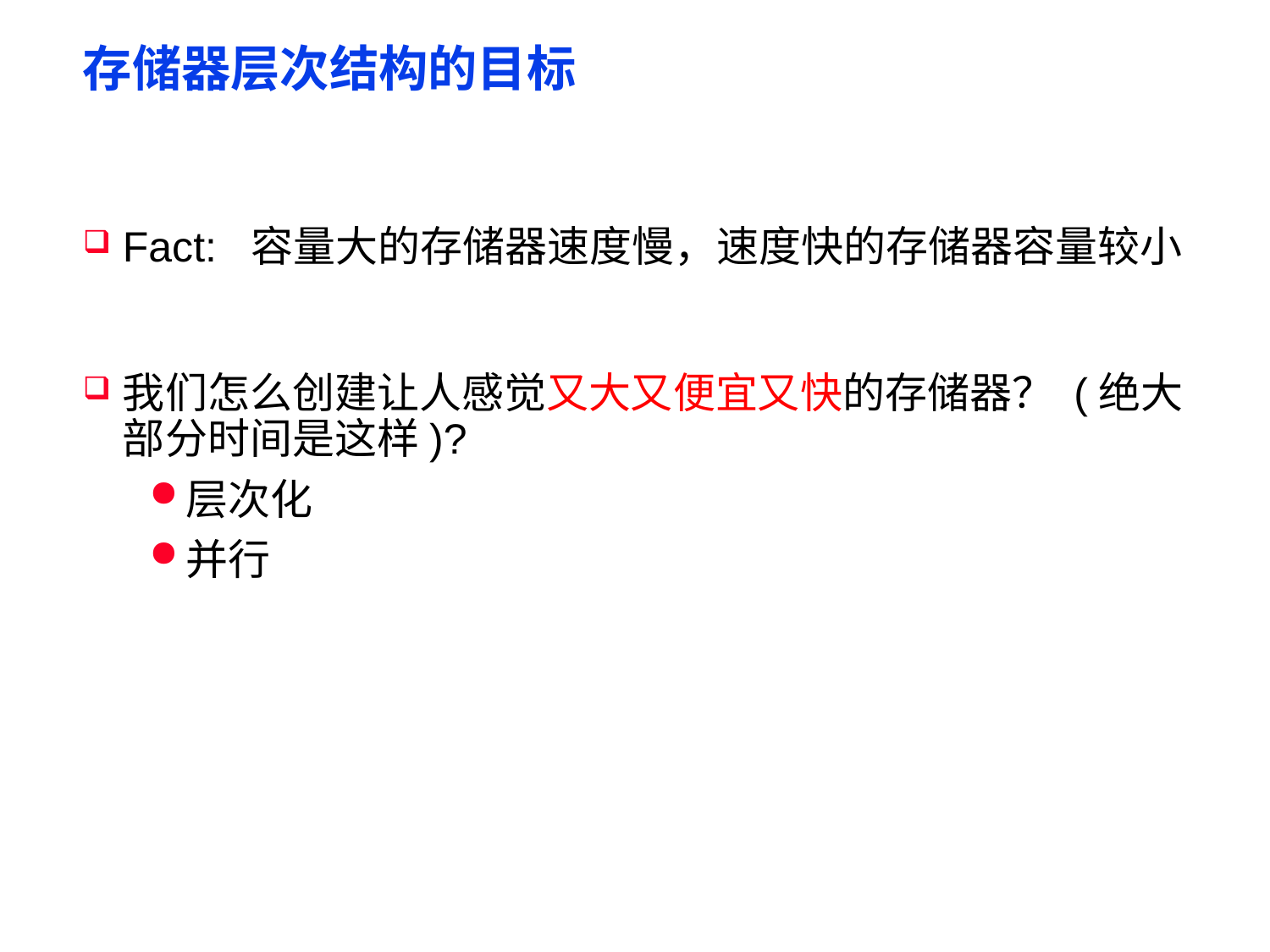

# 存储器层次结构的目标
Fact:  容量大的存储器速度慢，速度快的存储器容量较小

我们怎么创建让人感觉又大又便宜又快的存储器？ (绝大部分时间是这样)?
层次化
并行